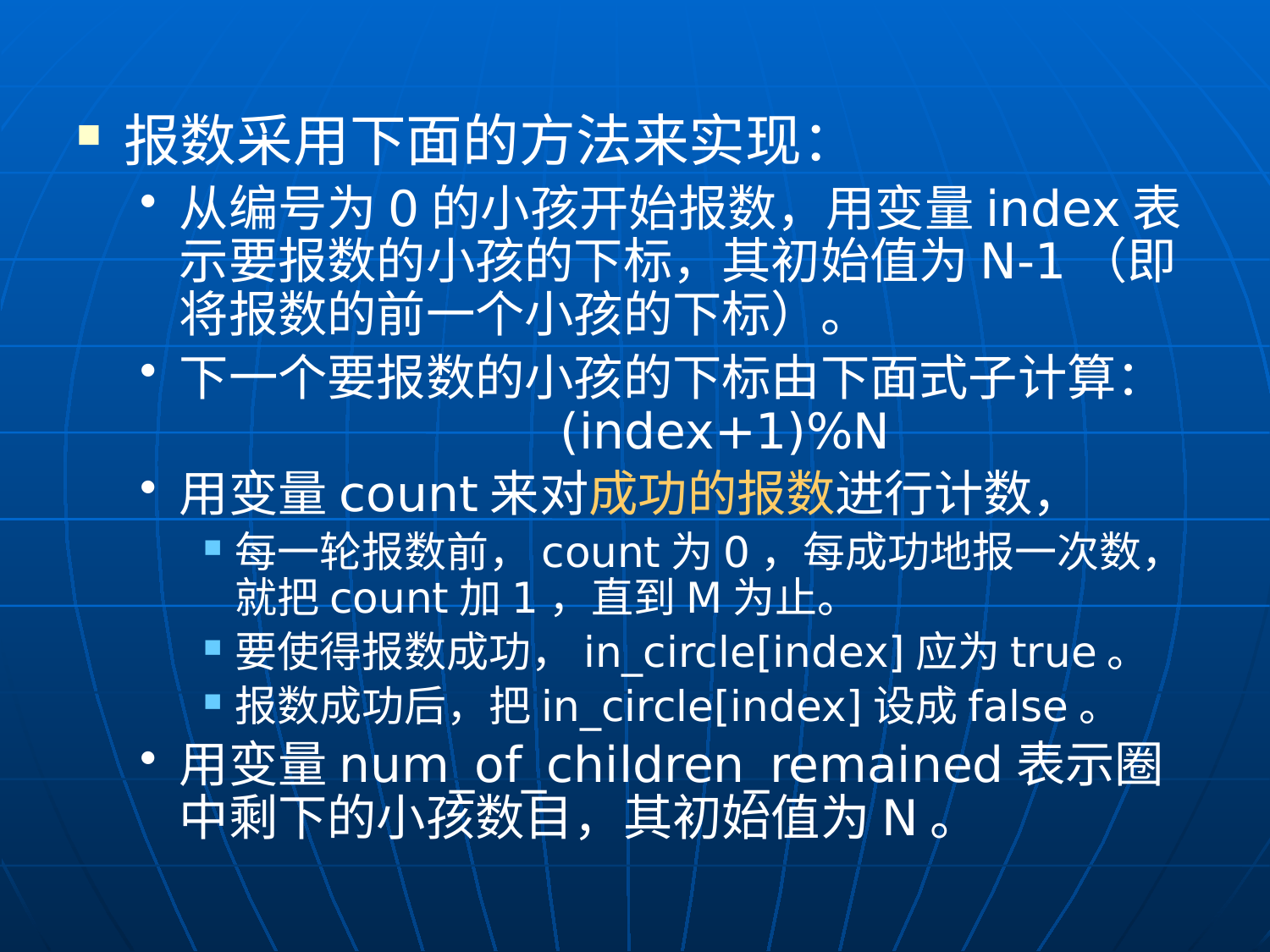

报数采用下面的方法来实现：
从编号为0的小孩开始报数，用变量index表示要报数的小孩的下标，其初始值为N-1（即将报数的前一个小孩的下标）。
下一个要报数的小孩的下标由下面式子计算：			(index+1)%N
用变量count来对成功的报数进行计数，
每一轮报数前，count为0，每成功地报一次数，就把count加1，直到M为止。
要使得报数成功，in_circle[index]应为true。
报数成功后，把in_circle[index]设成false。
用变量num_of_children_remained表示圈中剩下的小孩数目，其初始值为N。